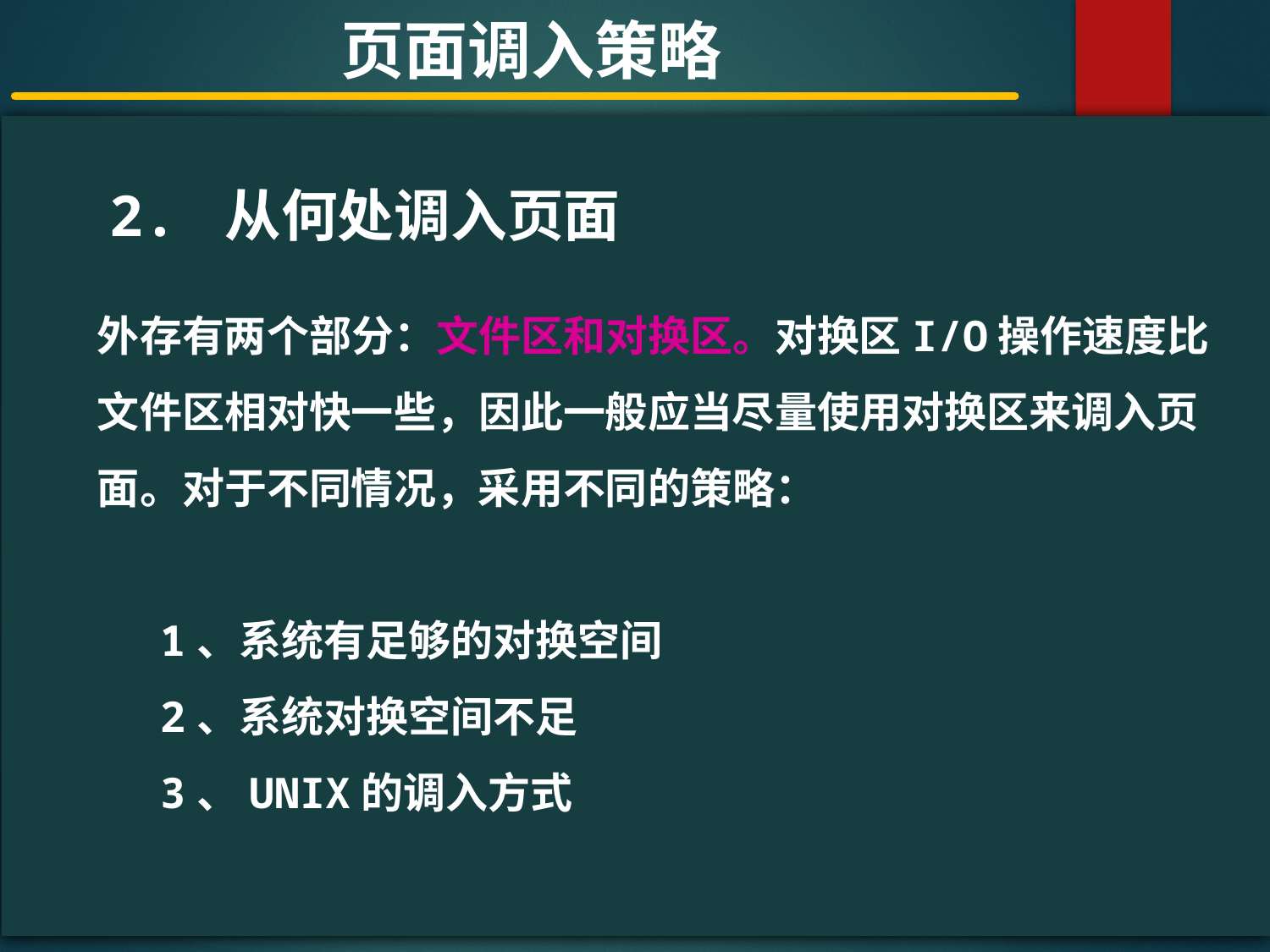

页面调入策略
#
2. 从何处调入页面
外存有两个部分：文件区和对换区。对换区I/O操作速度比文件区相对快一些，因此一般应当尽量使用对换区来调入页面。对于不同情况，采用不同的策略：

1、系统有足够的对换空间
2、系统对换空间不足
3、UNIX的调入方式